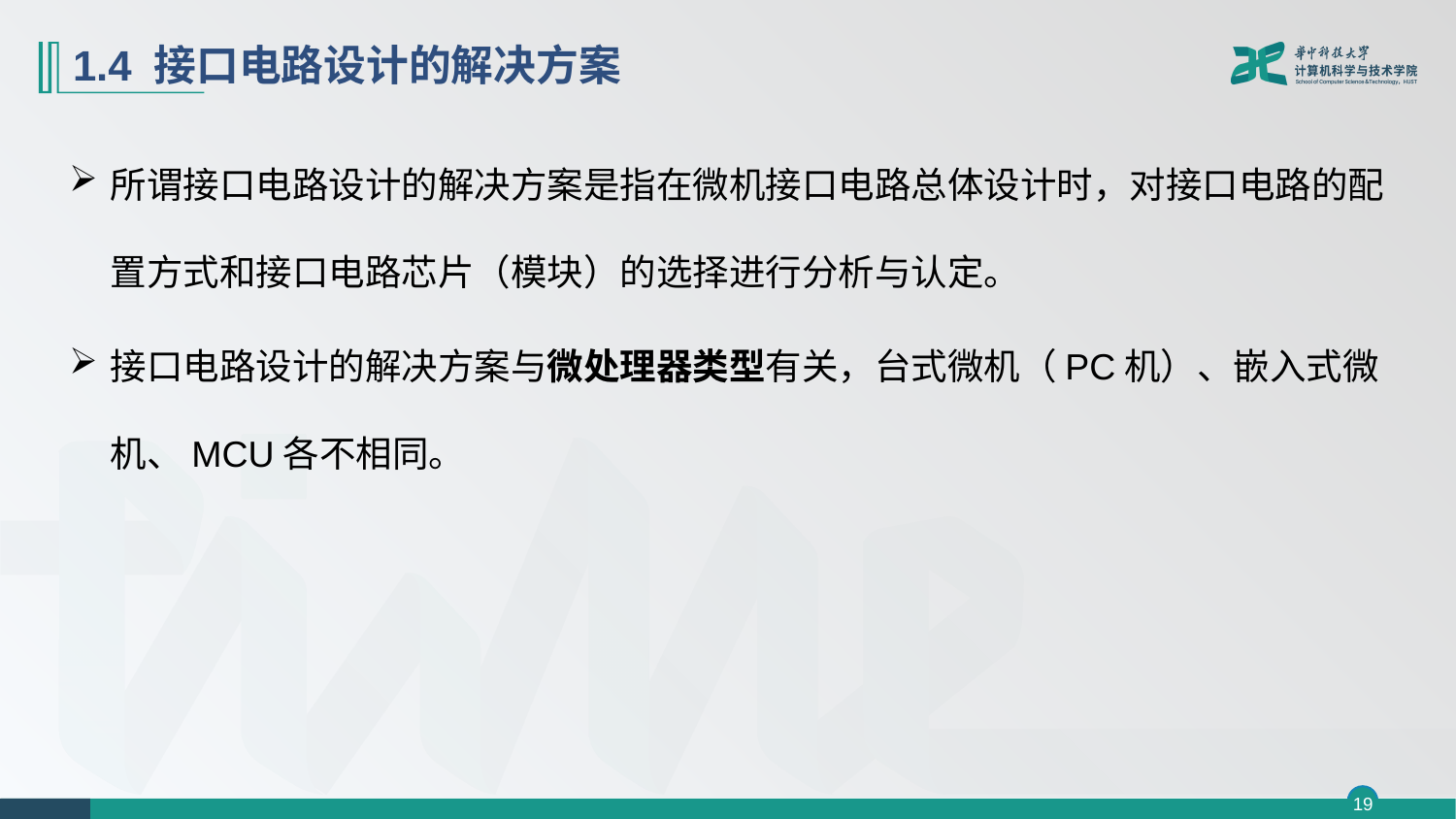

# 1.4 接口电路设计的解决方案
所谓接口电路设计的解决方案是指在微机接口电路总体设计时，对接口电路的配置方式和接口电路芯片（模块）的选择进行分析与认定。
接口电路设计的解决方案与微处理器类型有关，台式微机（PC机）、嵌入式微机、MCU各不相同。